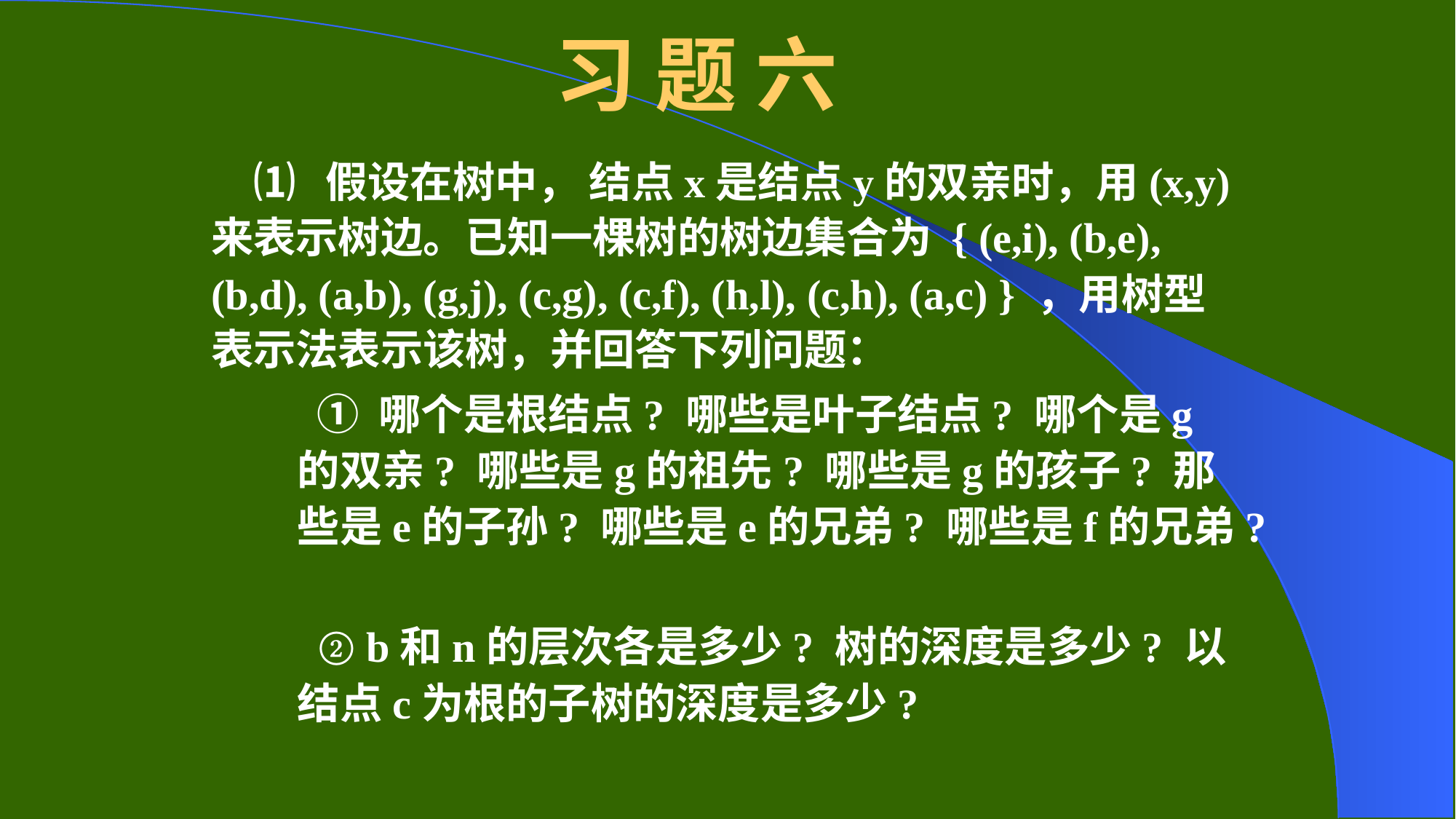

# 习 题 六
⑴  假设在树中， 结点x是结点y的双亲时，用(x,y)来表示树边。已知一棵树的树边集合为 { (e,i), (b,e), (b,d), (a,b), (g,j), (c,g), (c,f), (h,l), (c,h), (a,c) } ，用树型表示法表示该树，并回答下列问题：
  ① 哪个是根结点? 哪些是叶子结点? 哪个是g的双亲? 哪些是g的祖先? 哪些是g的孩子? 那些是e的子孙? 哪些是e的兄弟? 哪些是f的兄弟?
  ② b和n的层次各是多少? 树的深度是多少? 以结点c为根的子树的深度是多少?